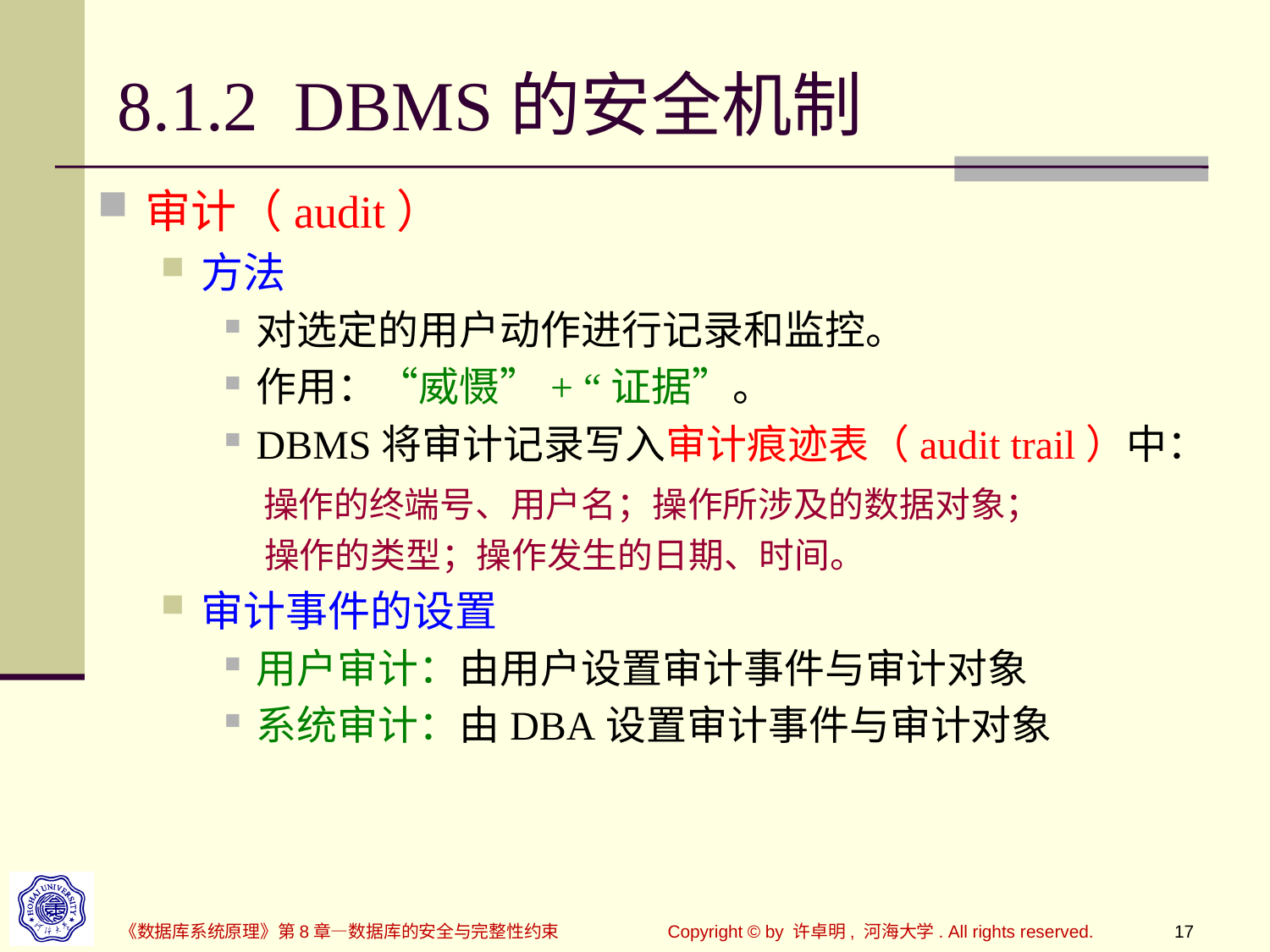

# 8.1.2  DBMS的安全机制
审计（audit）
方法
对选定的用户动作进行记录和监控。
作用：“威慑”+ “证据”。
DBMS将审计记录写入审计痕迹表（audit trail）中：
   操作的终端号、用户名；操作所涉及的数据对象；
    操作的类型；操作发生的日期、时间。
审计事件的设置
用户审计：由用户设置审计事件与审计对象
系统审计：由DBA设置审计事件与审计对象
《数据库系统原理》第8章—数据库的安全与完整性约束
Copyright © by 许卓明, 河海大学. All rights reserved.
17